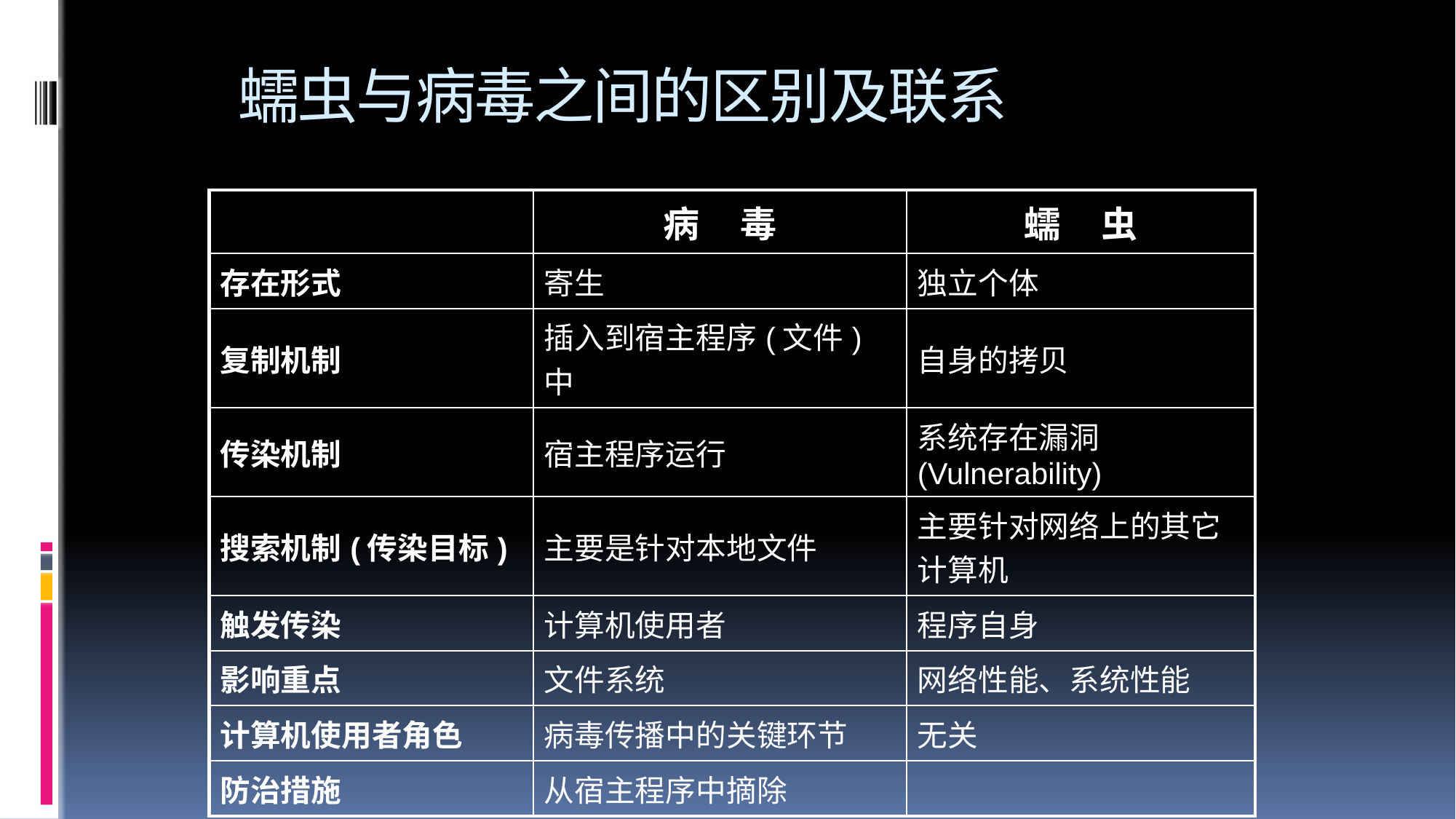

# 蠕虫与病毒之间的区别及联系
|  | 病 毒 | 蠕 虫 |
| --- | --- | --- |
| 存在形式 | 寄生 | 独立个体 |
| 复制机制 | 插入到宿主程序(文件)中 | 自身的拷贝 |
| 传染机制 | 宿主程序运行 | 系统存在漏洞(Vulnerability) |
| 搜索机制(传染目标) | 主要是针对本地文件 | 主要针对网络上的其它计算机 |
| 触发传染 | 计算机使用者 | 程序自身 |
| 影响重点 | 文件系统 | 网络性能、系统性能 |
| 计算机使用者角色 | 病毒传播中的关键环节 | 无关 |
| 防治措施 | 从宿主程序中摘除 |  |